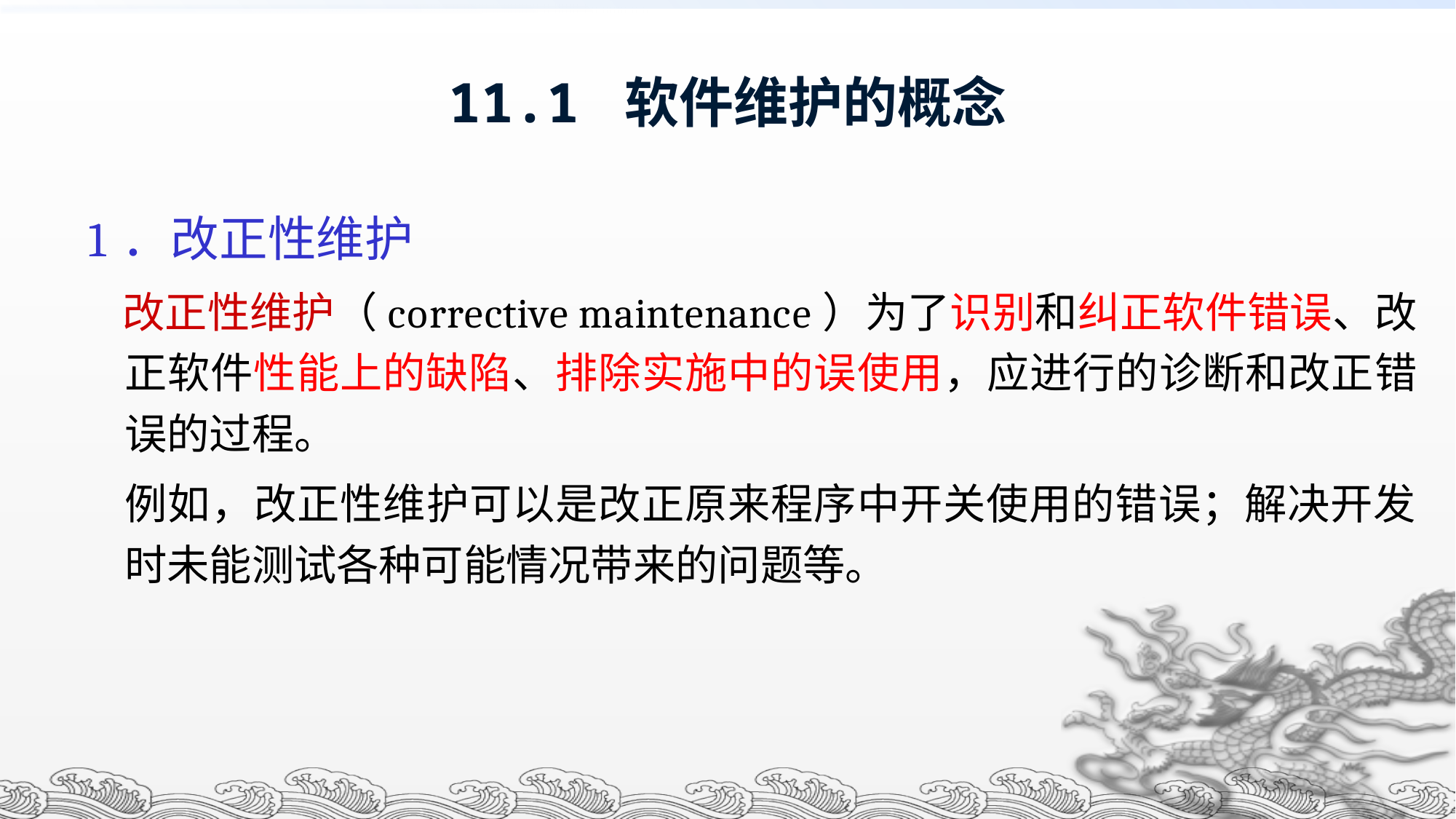

# 11.1 软件维护的概念
1．改正性维护
   改正性维护（corrective maintenance）为了识别和纠正软件错误、改正软件性能上的缺陷、排除实施中的误使用，应进行的诊断和改正错误的过程。
   例如，改正性维护可以是改正原来程序中开关使用的错误；解决开发时未能测试各种可能情况带来的问题等。